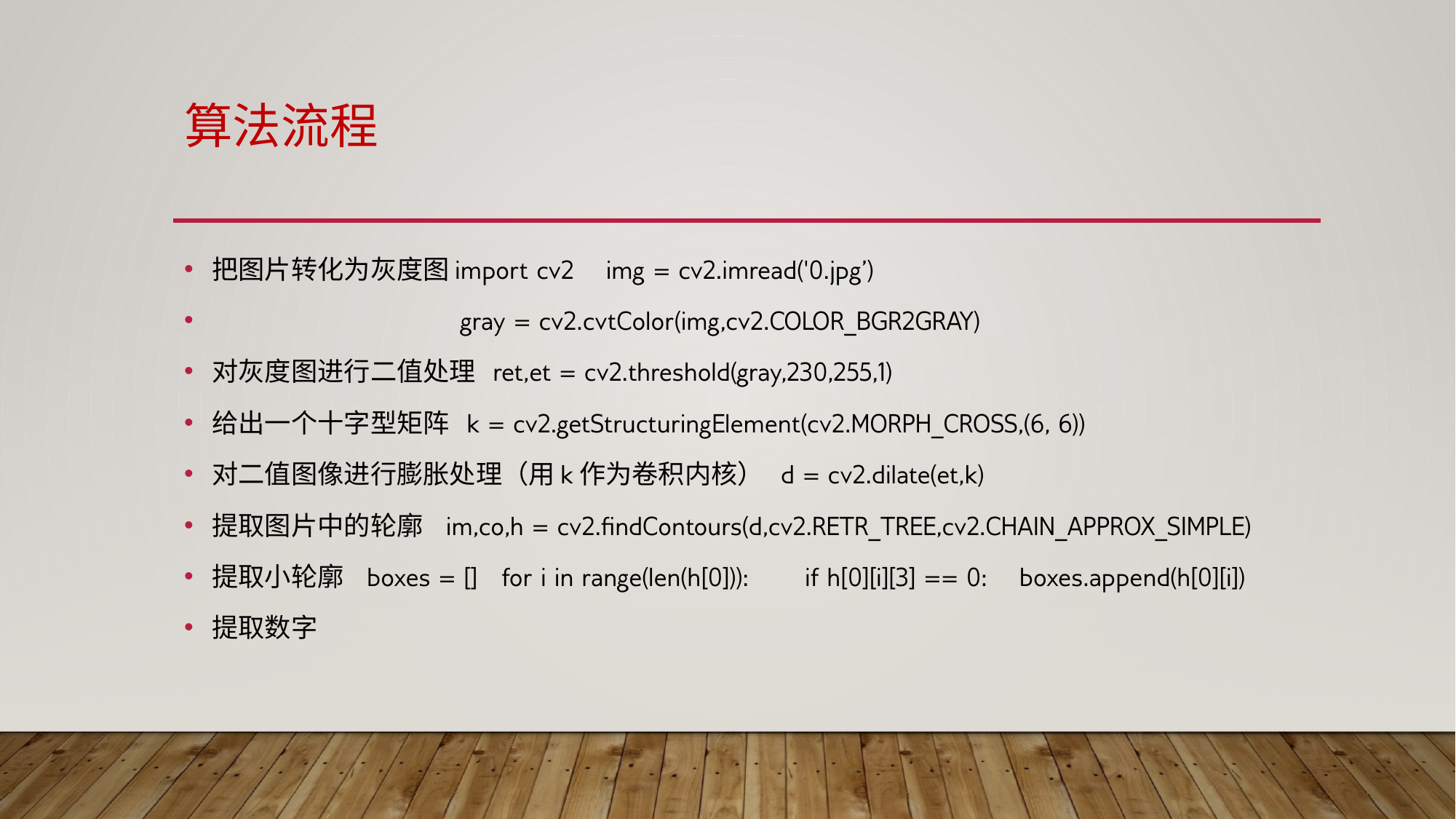

# 算法流程
把图片转化为灰度图import cv2    img = cv2.imread('0.jpg’)
                               gray = cv2.cvtColor(img,cv2.COLOR_BGR2GRAY)
对灰度图进行二值处理  ret,et = cv2.threshold(gray,230,255,1)
给出一个十字型矩阵  k = cv2.getStructuringElement(cv2.MORPH_CROSS,(6, 6))
对二值图像进行膨胀处理（用k作为卷积内核）  d = cv2.dilate(et,k)
提取图片中的轮廓   im,co,h = cv2.findContours(d,cv2.RETR_TREE,cv2.CHAIN_APPROX_SIMPLE)
提取小轮廓   boxes = []   for i in range(len(h[0])):       if h[0][i][3] == 0:    boxes.append(h[0][i])
提取数字